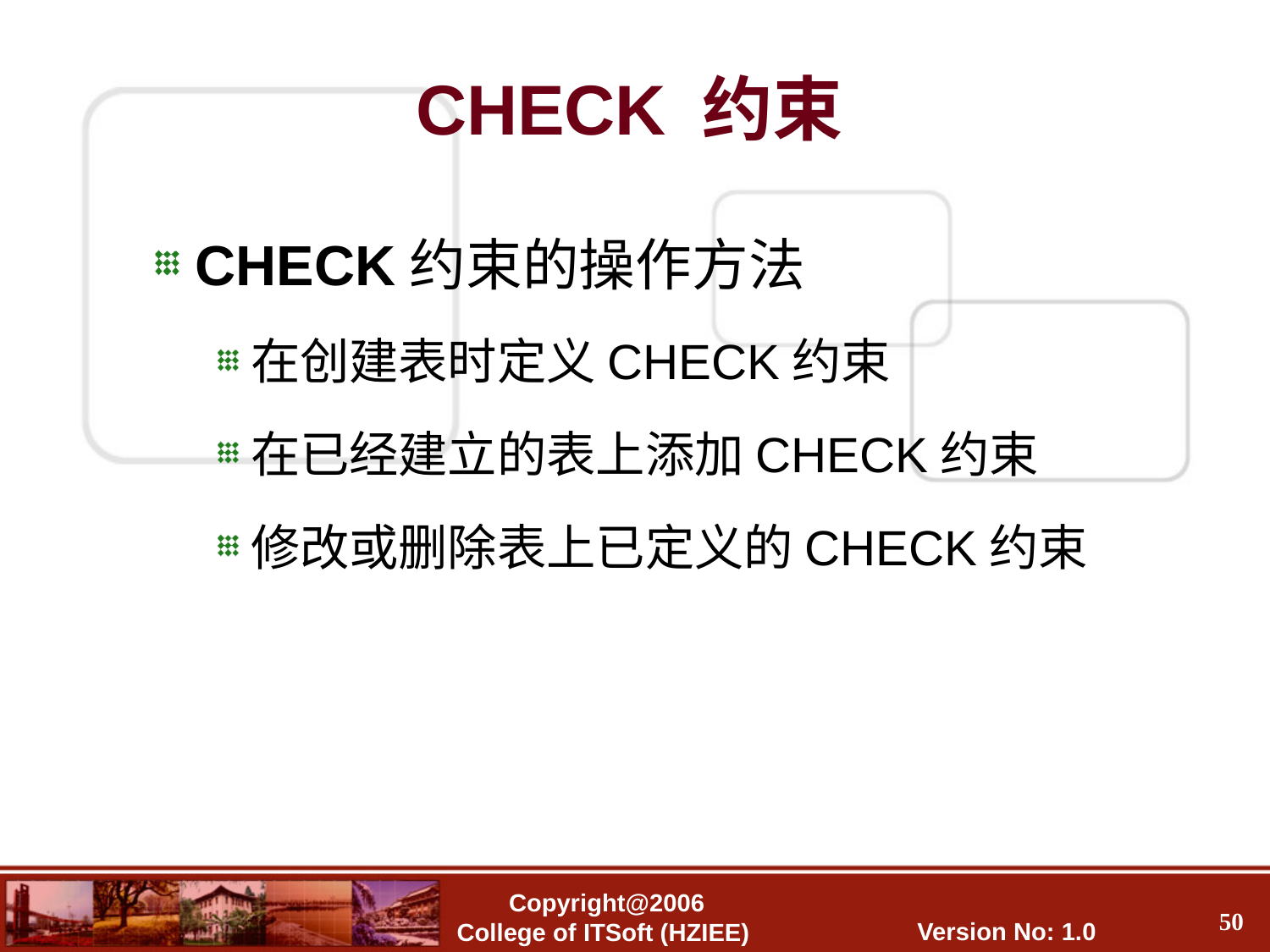

CHECK 约束
CHECK约束的操作方法
在创建表时定义CHECK约束
在已经建立的表上添加CHECK约束
修改或删除表上已定义的CHECK约束